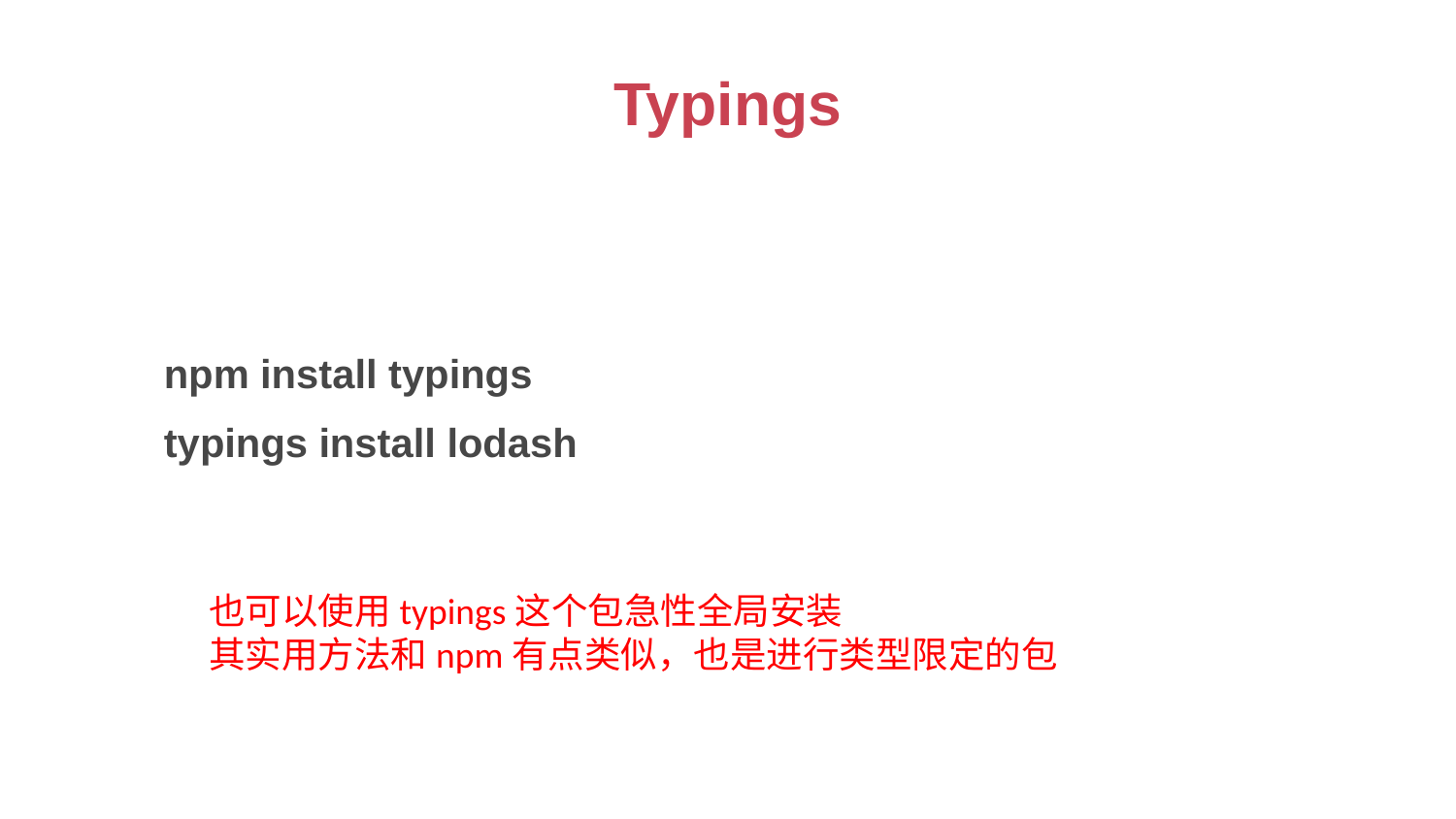

# Typings
npm install typings
typings install lodash
也可以使用typings这个包急性全局安装
其实用方法和npm有点类似，也是进行类型限定的包